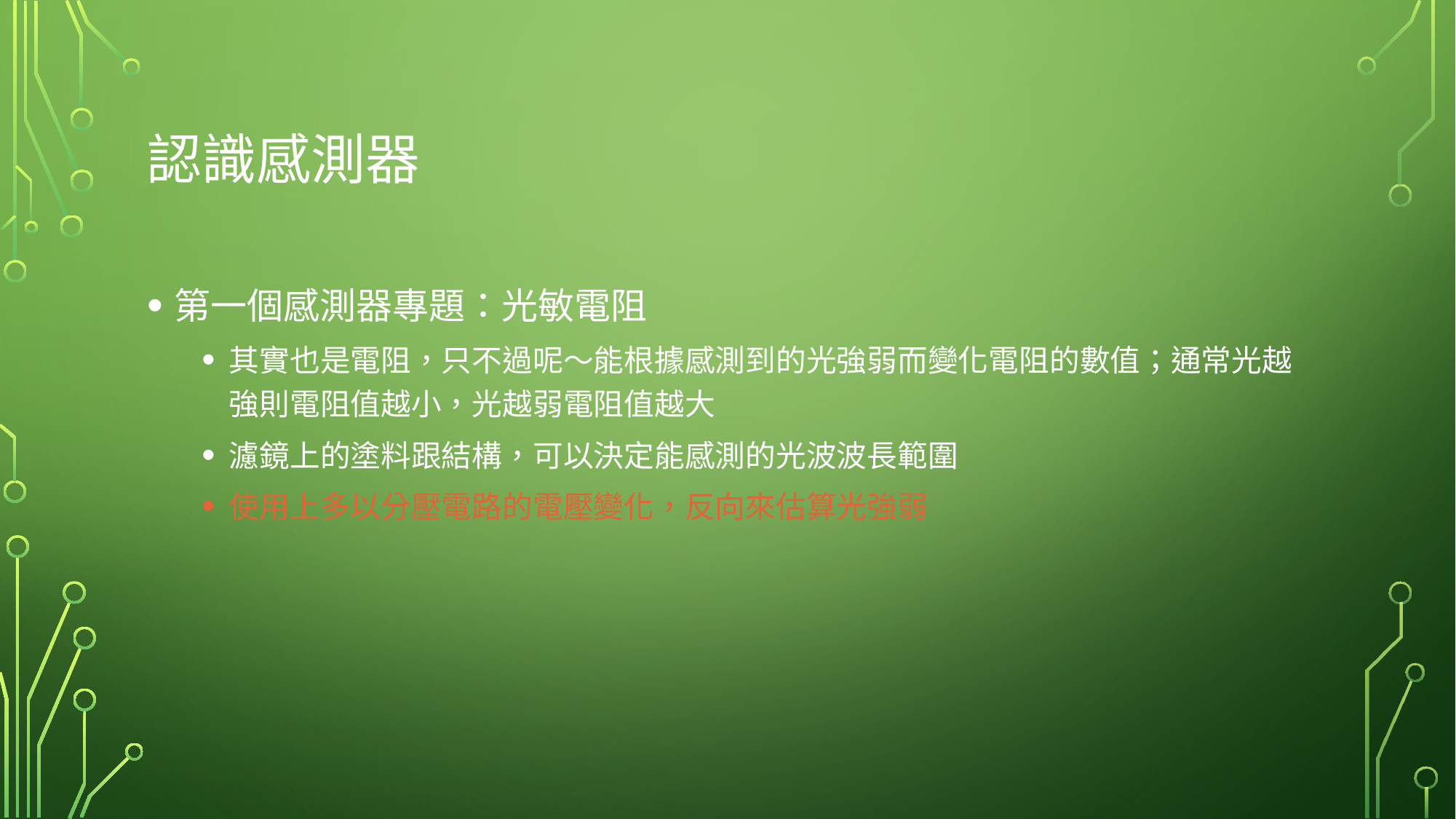

# 認識感測器
第一個感測器專題：光敏電阻
其實也是電阻，只不過呢～能根據感測到的光強弱而變化電阻的數值；通常光越強則電阻值越小，光越弱電阻值越大
濾鏡上的塗料跟結構，可以決定能感測的光波波長範圍
使用上多以分壓電路的電壓變化，反向來估算光強弱